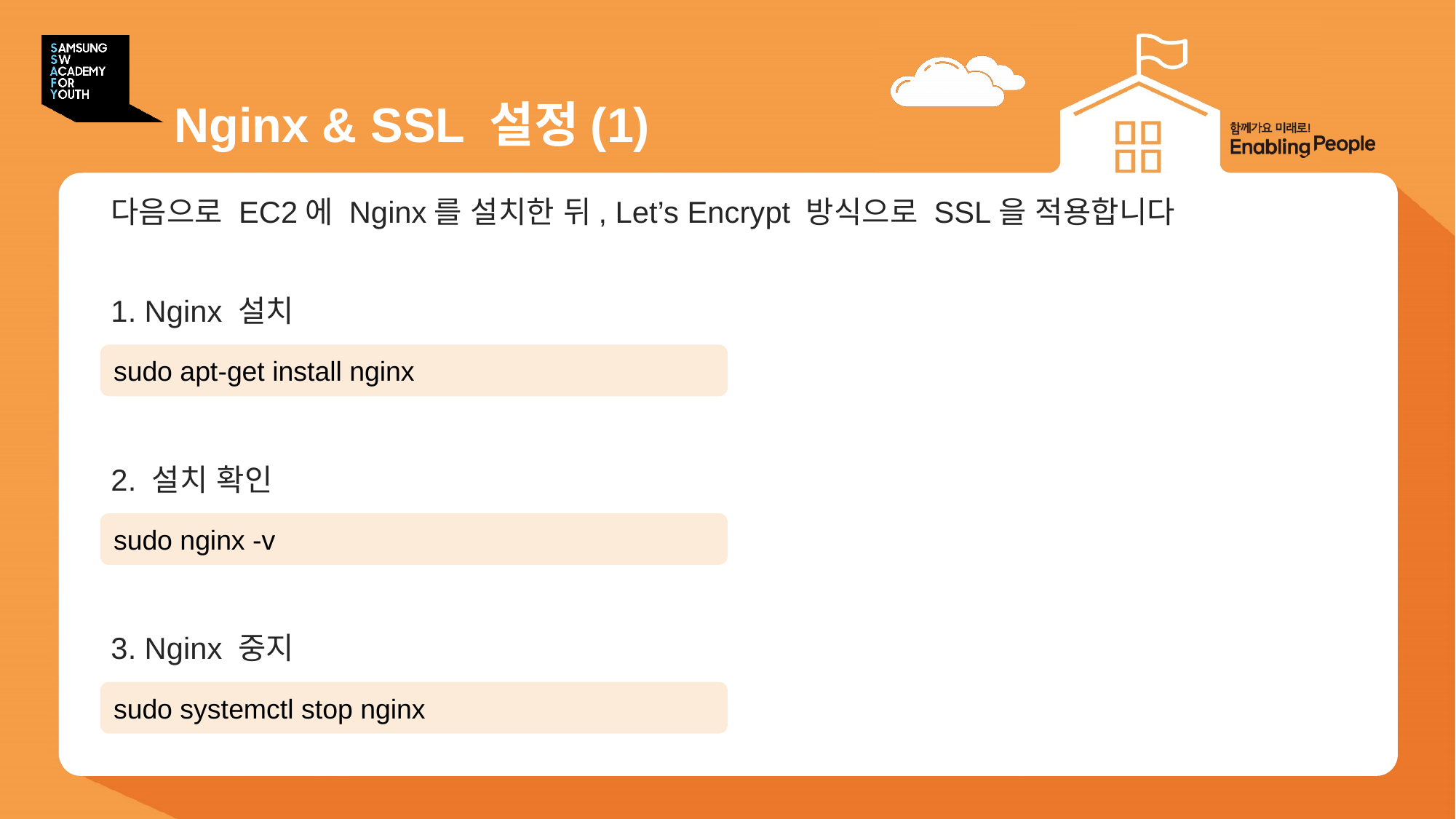

# Nginx & SSL 설정(1)
다음으로 EC2에 Nginx를 설치한 뒤, Let’s Encrypt 방식으로 SSL을 적용합니다
1. Nginx 설치
sudo apt-get install nginx
2. 설치 확인
sudo nginx -v
3. Nginx 중지
sudo systemctl stop nginx